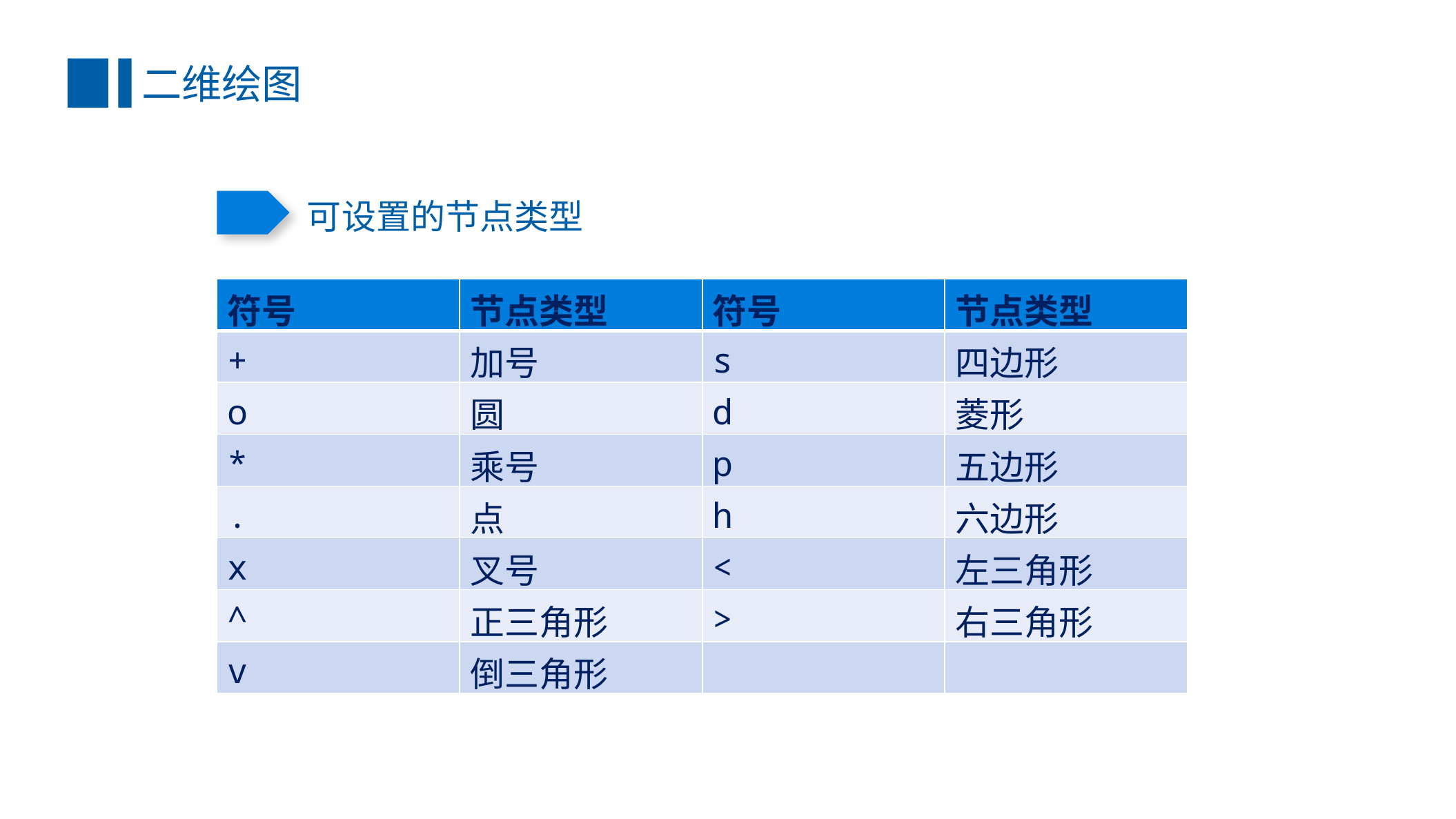

二维绘图

可设置的节点类型

| 符号 | 节点类型 | 符号 | 节点类型 |
| --- | --- | --- | --- |
| + | 加号 | s | 四边形 |
| o | 圆 | d | 菱形 |
| \* | 乘号 | p | 五边形 |
| . | 点 | h | 六边形 |
| x | 叉号 | < | 左三角形 |
| ^ | 正三角形 | > | 右三角形 |
| v | 倒三角形 |  |  |